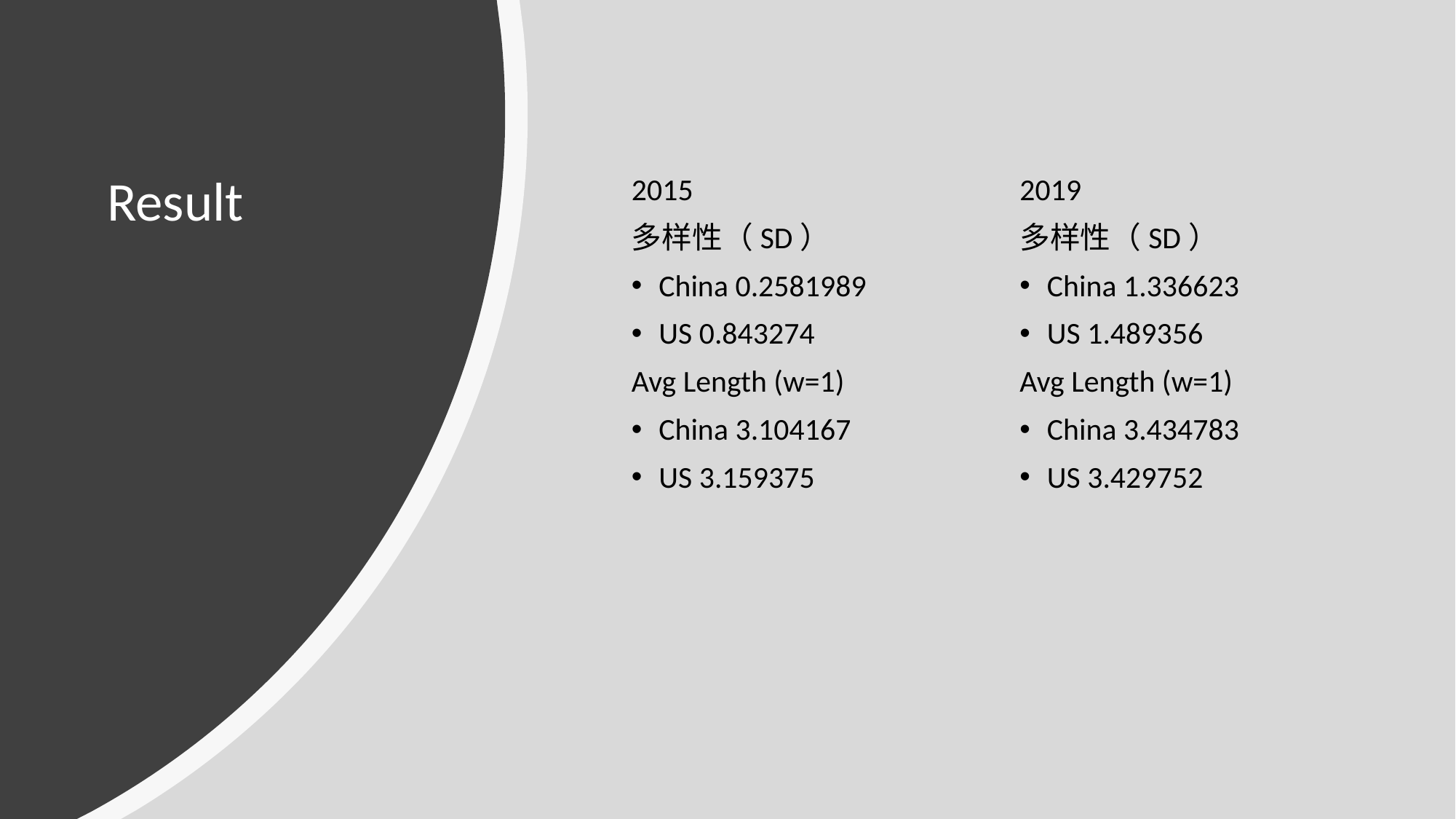

# Result
2015
多样性（SD）
China 0.2581989
US 0.843274
Avg Length (w=1)
China 3.104167
US 3.159375
2019
多样性（SD）
China 1.336623
US 1.489356
Avg Length (w=1)
China 3.434783
US 3.429752